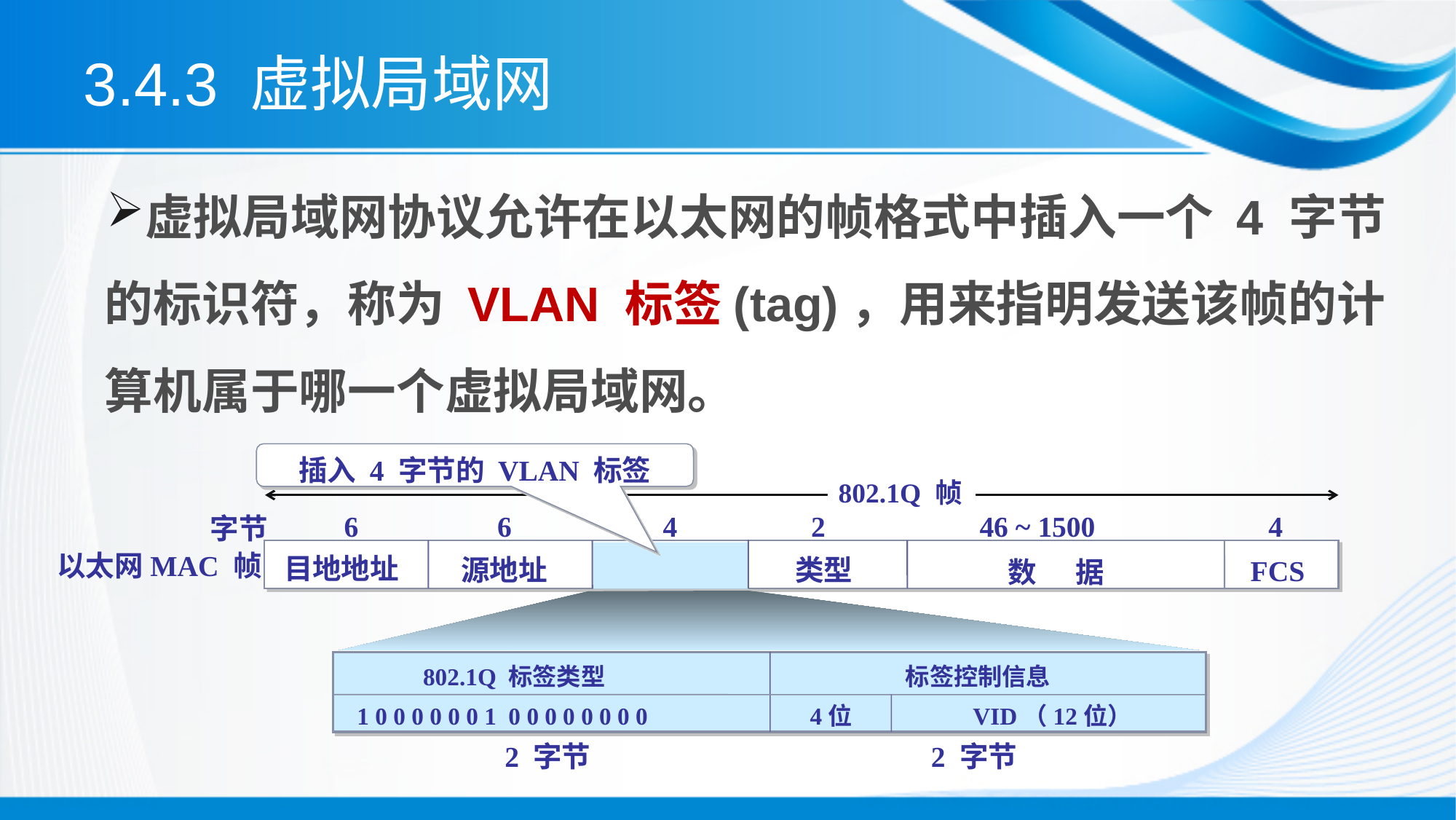

# 3.4.3 虚拟局域网
虚拟局域网协议允许在以太网的帧格式中插入一个 4 字节的标识符，称为 VLAN 标签(tag)，用来指明发送该帧的计算机属于哪一个虚拟局域网。

插入 4 字节的 VLAN 标签
802.1Q 帧
4
6
6
2
46 ~ 1500
4
字节

MAC 帧
目地地址
源地址
类型
FCS
数      据
  以太网MAC 帧

            802.1Q 标签类型                                                       标签控制信息
 1 0 0 0 0 0 0 1  0 0 0 0 0 0 0 0                           4位                     VID（12位）

2 字节
2 字节